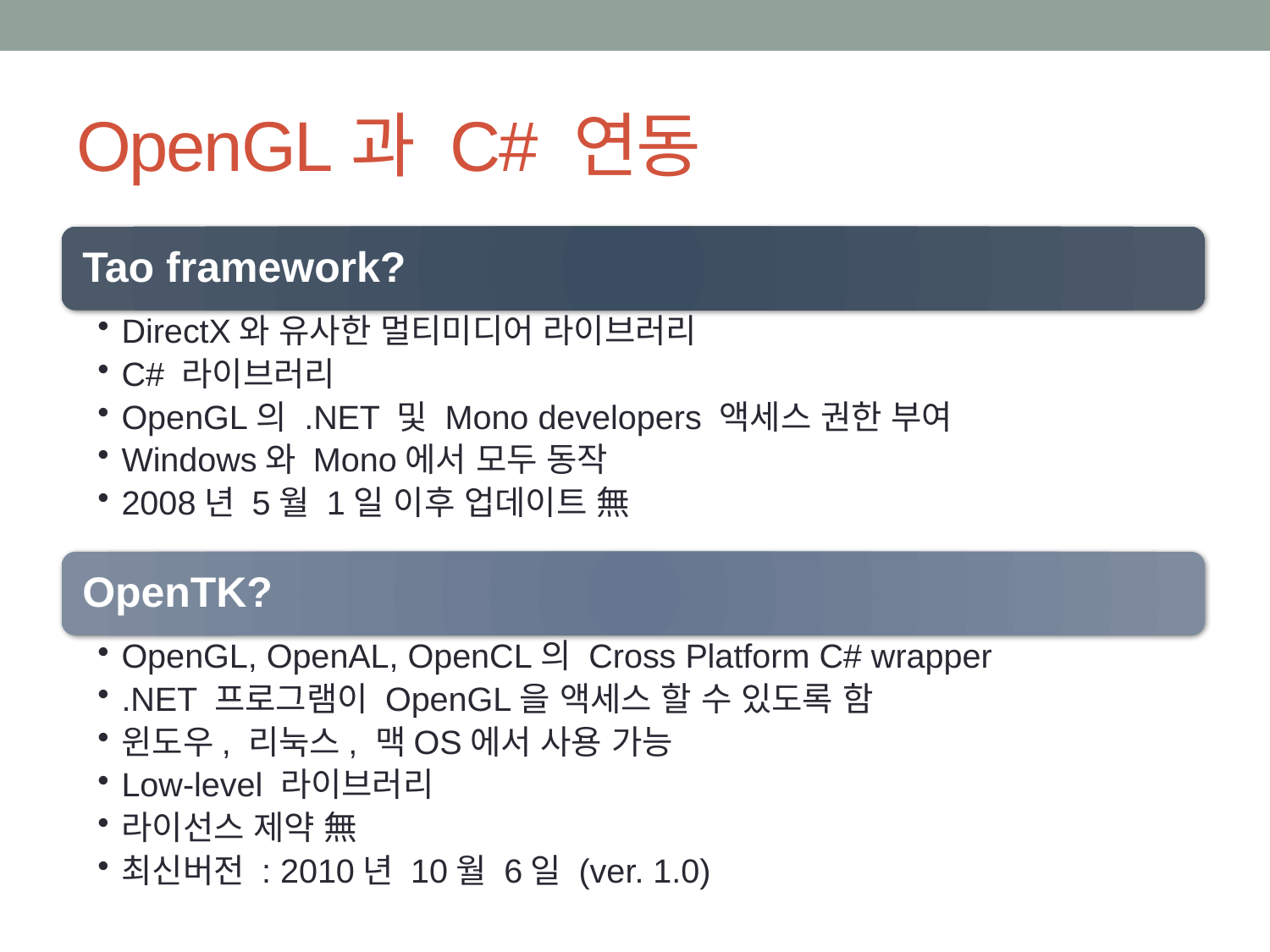

# OpenGL과 C# 연동
Tao framework?
DirectX와 유사한 멀티미디어 라이브러리
C# 라이브러리
OpenGL의 .NET 및 Mono developers 액세스 권한 부여
Windows와 Mono에서 모두 동작
2008년 5월 1일 이후 업데이트 無
OpenTK?
OpenGL, OpenAL, OpenCL의 Cross Platform C# wrapper
.NET 프로그램이 OpenGL을 액세스 할 수 있도록 함
윈도우, 리눅스, 맥OS에서 사용 가능
Low-level 라이브러리
라이선스 제약 無
최신버전 : 2010년 10월 6일 (ver. 1.0)